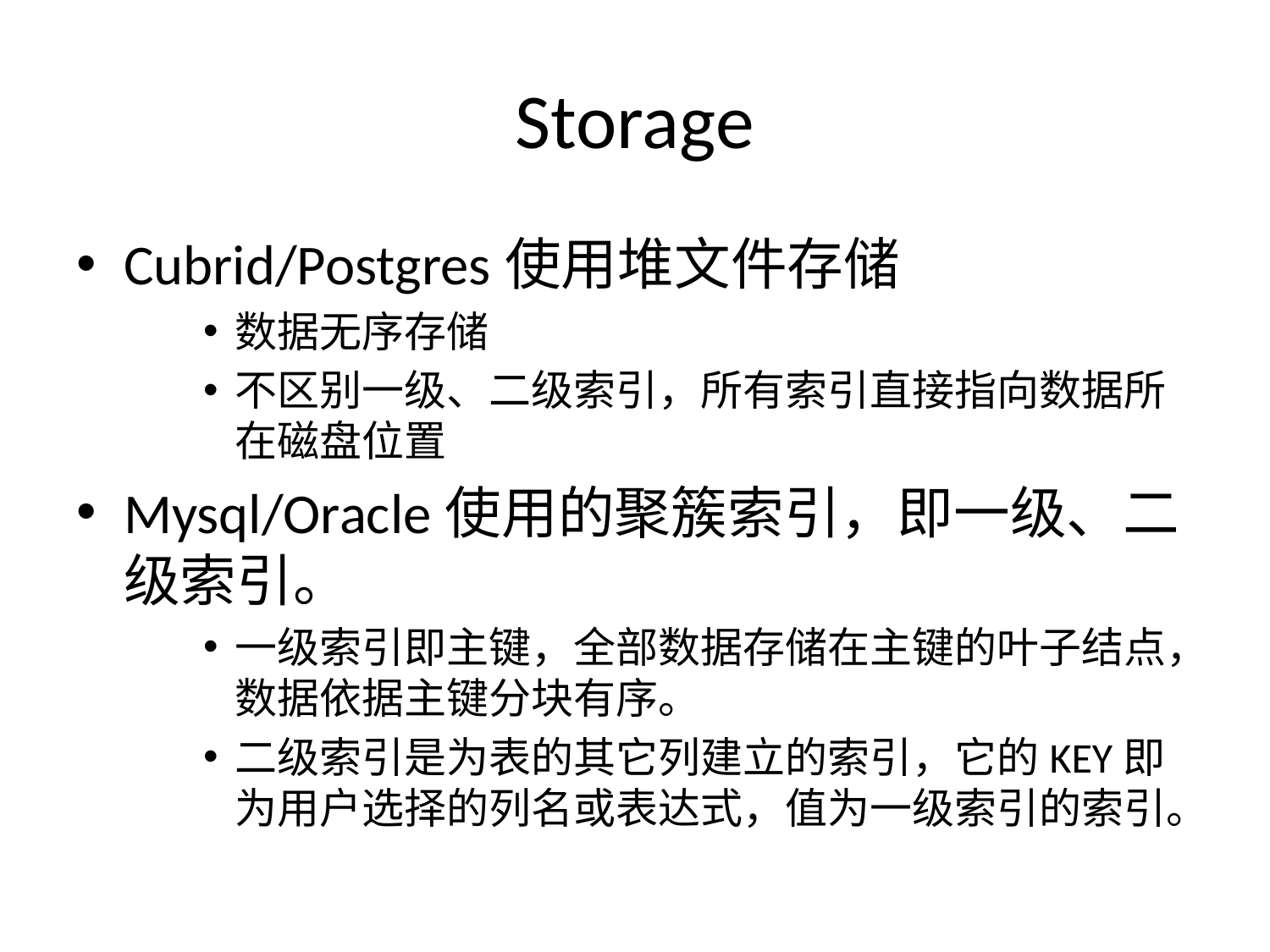

# Storage
Cubrid/Postgres使用堆文件存储
数据无序存储
不区别一级、二级索引，所有索引直接指向数据所在磁盘位置
Mysql/Oracle使用的聚簇索引，即一级、二级索引。
一级索引即主键，全部数据存储在主键的叶子结点，数据依据主键分块有序。
二级索引是为表的其它列建立的索引，它的KEY即为用户选择的列名或表达式，值为一级索引的索引。